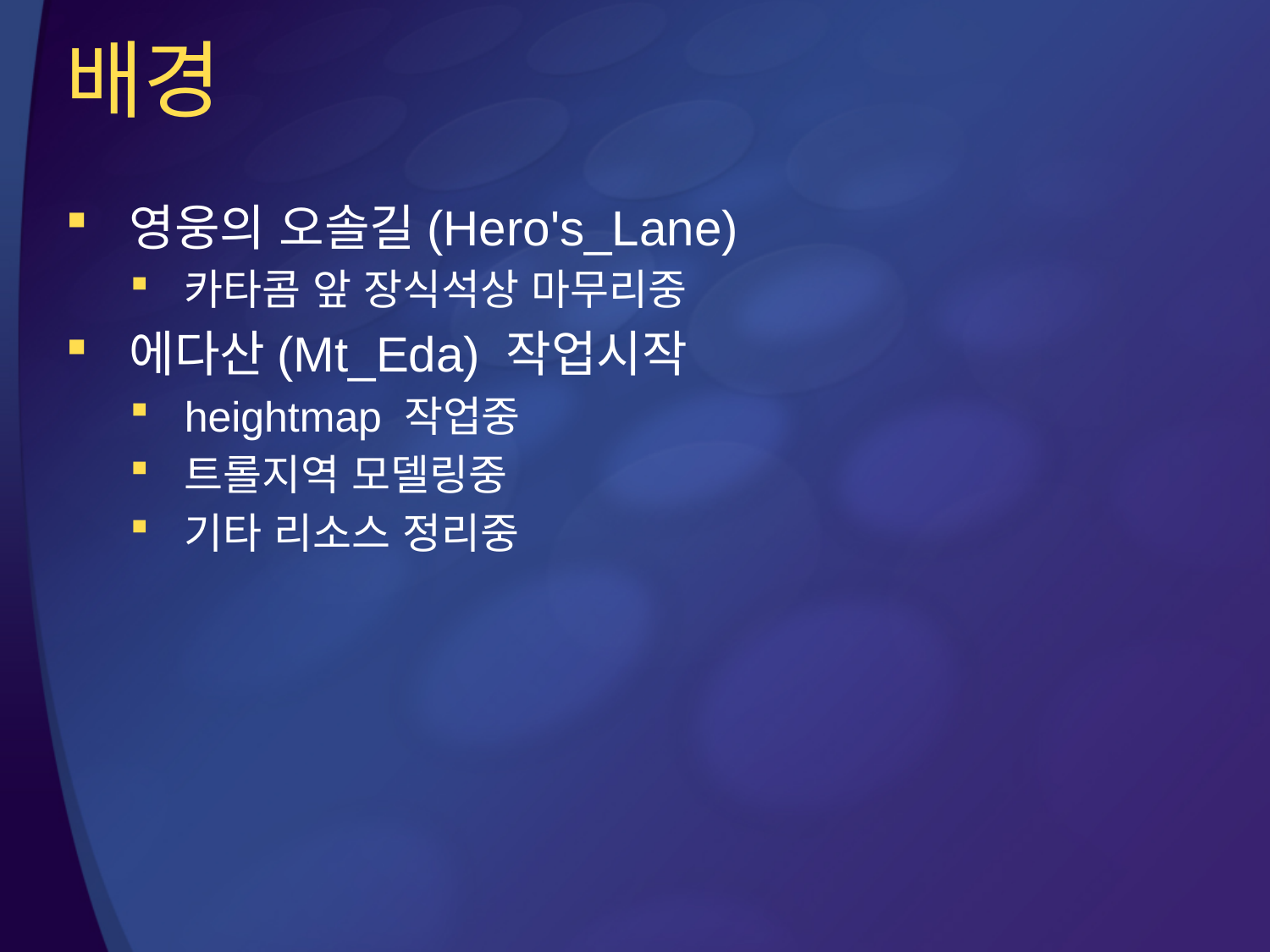

# 배경
영웅의 오솔길(Hero's_Lane)
카타콤 앞 장식석상 마무리중
에다산(Mt_Eda) 작업시작
heightmap 작업중
트롤지역 모델링중
기타 리소스 정리중